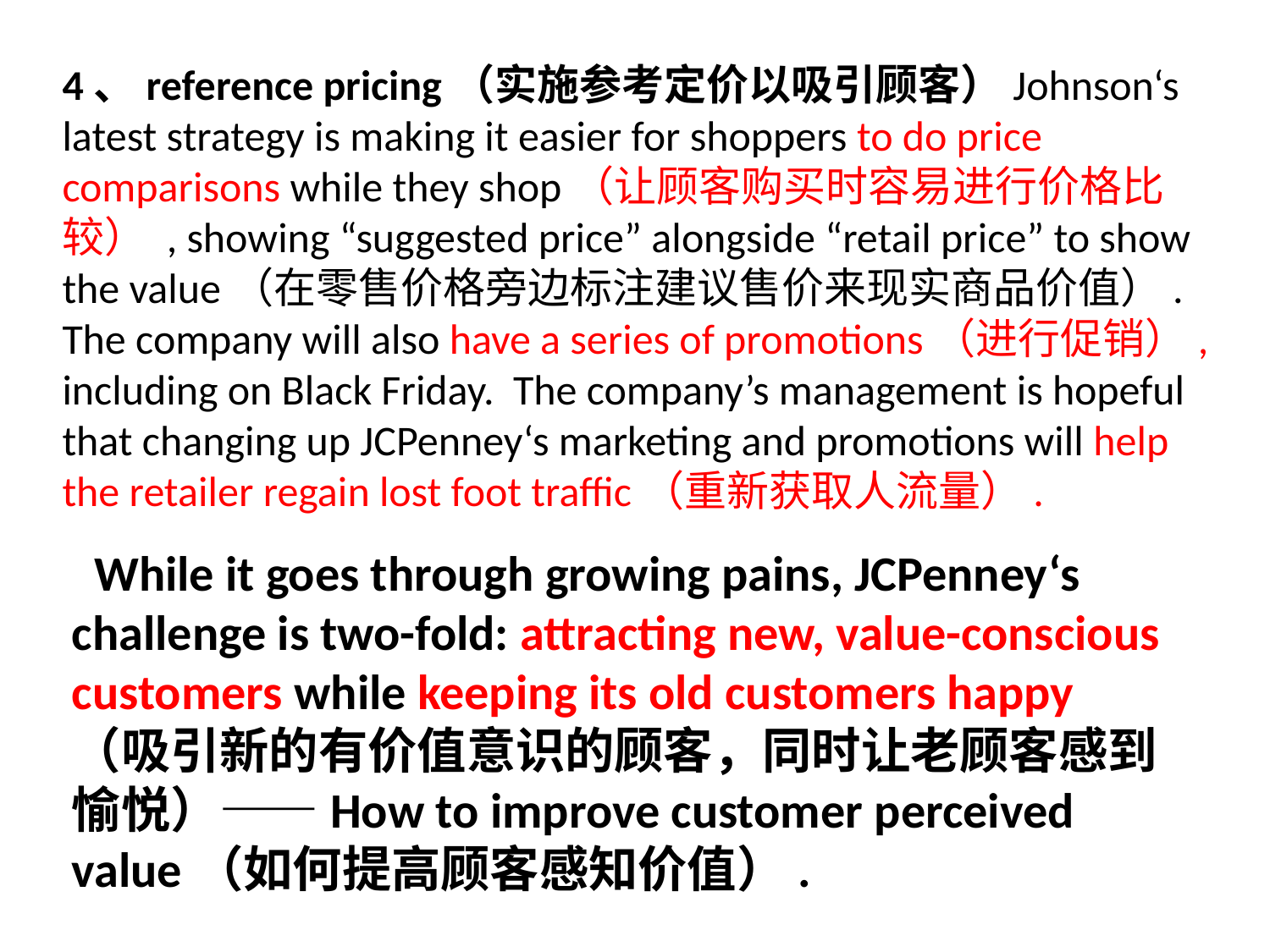

4、reference pricing（实施参考定价以吸引顾客）Johnson‘s latest strategy is making it easier for shoppers to do price comparisons while they shop（让顾客购买时容易进行价格比较） , showing “suggested price” alongside “retail price” to show the value（在零售价格旁边标注建议售价来现实商品价值）. The company will also have a series of promotions（进行促销）, including on Black Friday.  The company’s management is hopeful that changing up JCPenney‘s marketing and promotions will help the retailer regain lost foot traffic（重新获取人流量）.
  While it goes through growing pains, JCPenney‘s challenge is two-fold: attracting new, value-conscious customers while keeping its old customers happy（吸引新的有价值意识的顾客，同时让老顾客感到愉悦）——How to improve customer perceived value（如何提高顾客感知价值）.